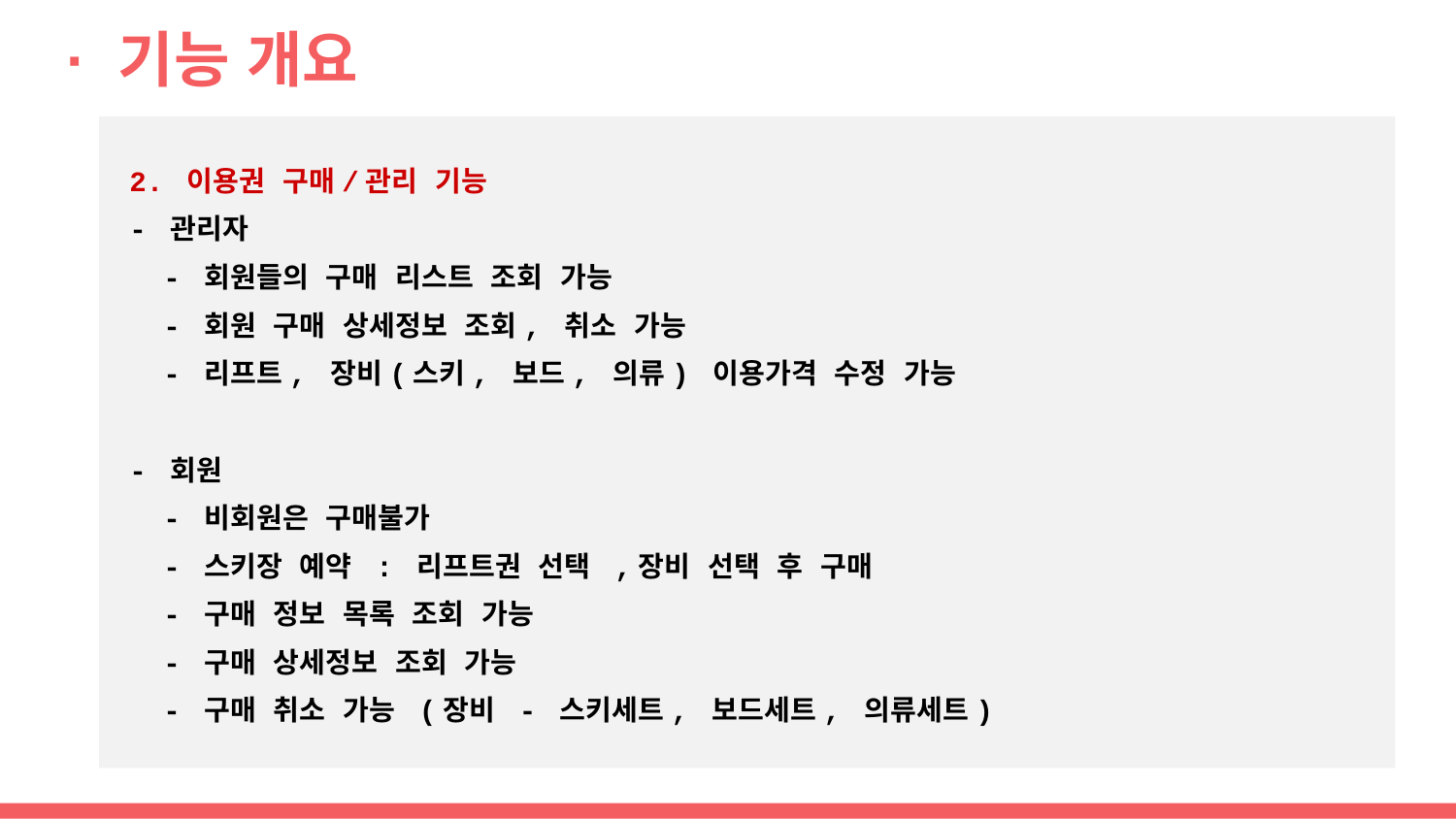

# · 기능 개요

2. 이용권 구매/관리 기능
- 관리자
  - 회원들의 구매 리스트 조회 가능
  - 회원 구매 상세정보 조회, 취소 가능
  - 리프트, 장비(스키, 보드, 의류) 이용가격 수정 가능

- 회원
  - 비회원은 구매불가
  - 스키장 예약 : 리프트권 선택 ,장비 선택 후 구매
  - 구매 정보 목록 조회 가능
  - 구매 상세정보 조회 가능
  - 구매 취소 가능 (장비 - 스키세트, 보드세트, 의류세트)